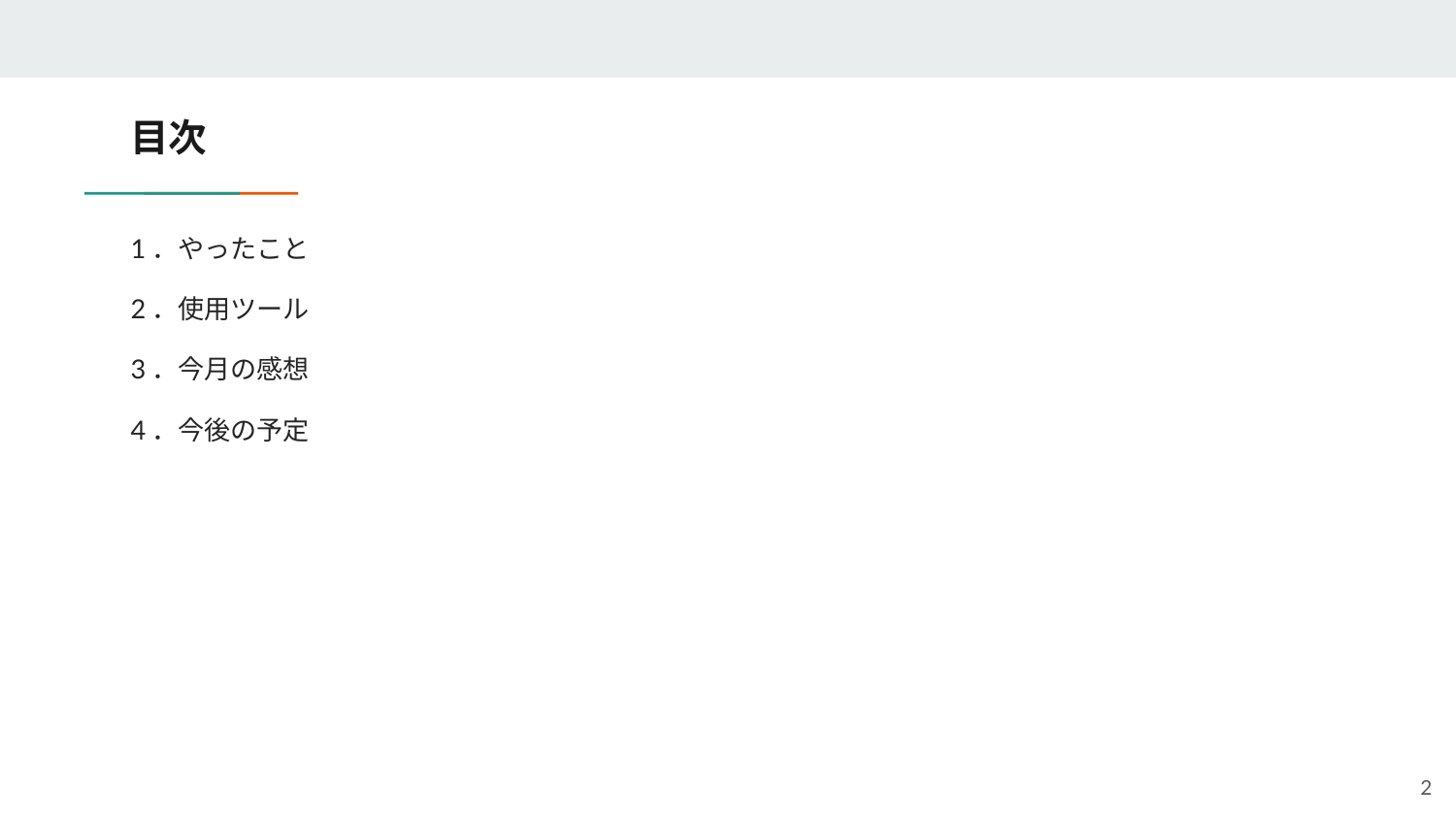

# 目次
1．やったこと
2．使用ツール
3．今月の感想
4．今後の予定
2